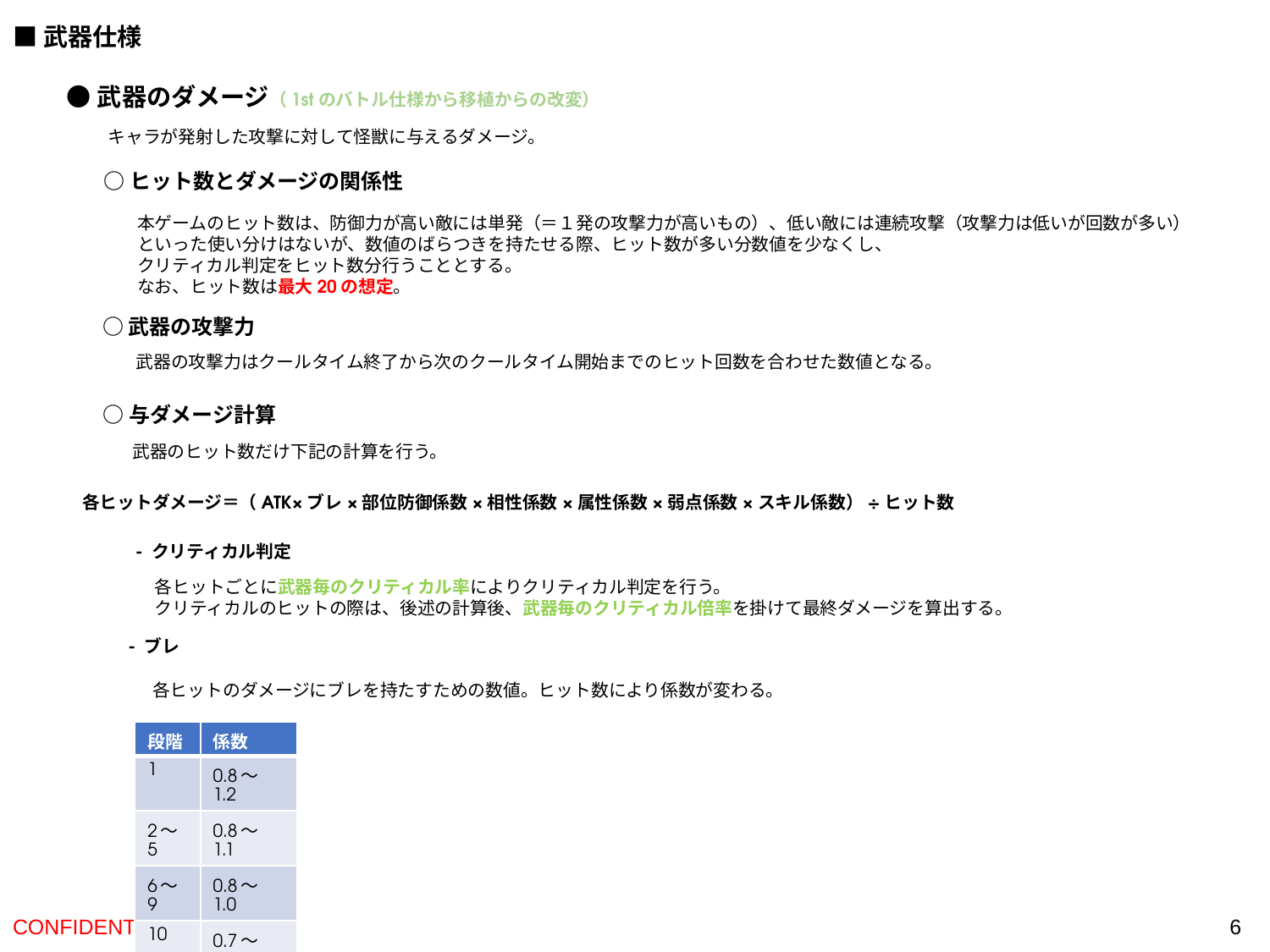

■武器仕様
●武器のダメージ（1stのバトル仕様から移植からの改変）
キャラが発射した攻撃に対して怪獣に与えるダメージ。
○ヒット数とダメージの関係性
本ゲームのヒット数は、防御力が高い敵には単発（＝１発の攻撃力が高いもの）、低い敵には連続攻撃（攻撃力は低いが回数が多い）
といった使い分けはないが、数値のばらつきを持たせる際、ヒット数が多い分数値を少なくし、
クリティカル判定をヒット数分行うこととする。
なお、ヒット数は最大20の想定。
○武器の攻撃力
武器の攻撃力はクールタイム終了から次のクールタイム開始までのヒット回数を合わせた数値となる。
○与ダメージ計算
武器のヒット数だけ下記の計算を行う。
各ヒットダメージ＝（ATK×ブレ×部位防御係数×相性係数×属性係数×弱点係数×スキル係数）÷ヒット数
- クリティカル判定
各ヒットごとに武器毎のクリティカル率によりクリティカル判定を行う。
クリティカルのヒットの際は、後述の計算後、武器毎のクリティカル倍率を掛けて最終ダメージを算出する。
- ブレ
各ヒットのダメージにブレを持たすための数値。ヒット数により係数が変わる。
| 段階 | 係数 |
| --- | --- |
| 1 | 0.8～1.2 |
| 2～5 | 0.8～1.1 |
| 6～9 | 0.8～1.0 |
| 10 | 0.7～1.0 |
6
CONFIDENTIAL